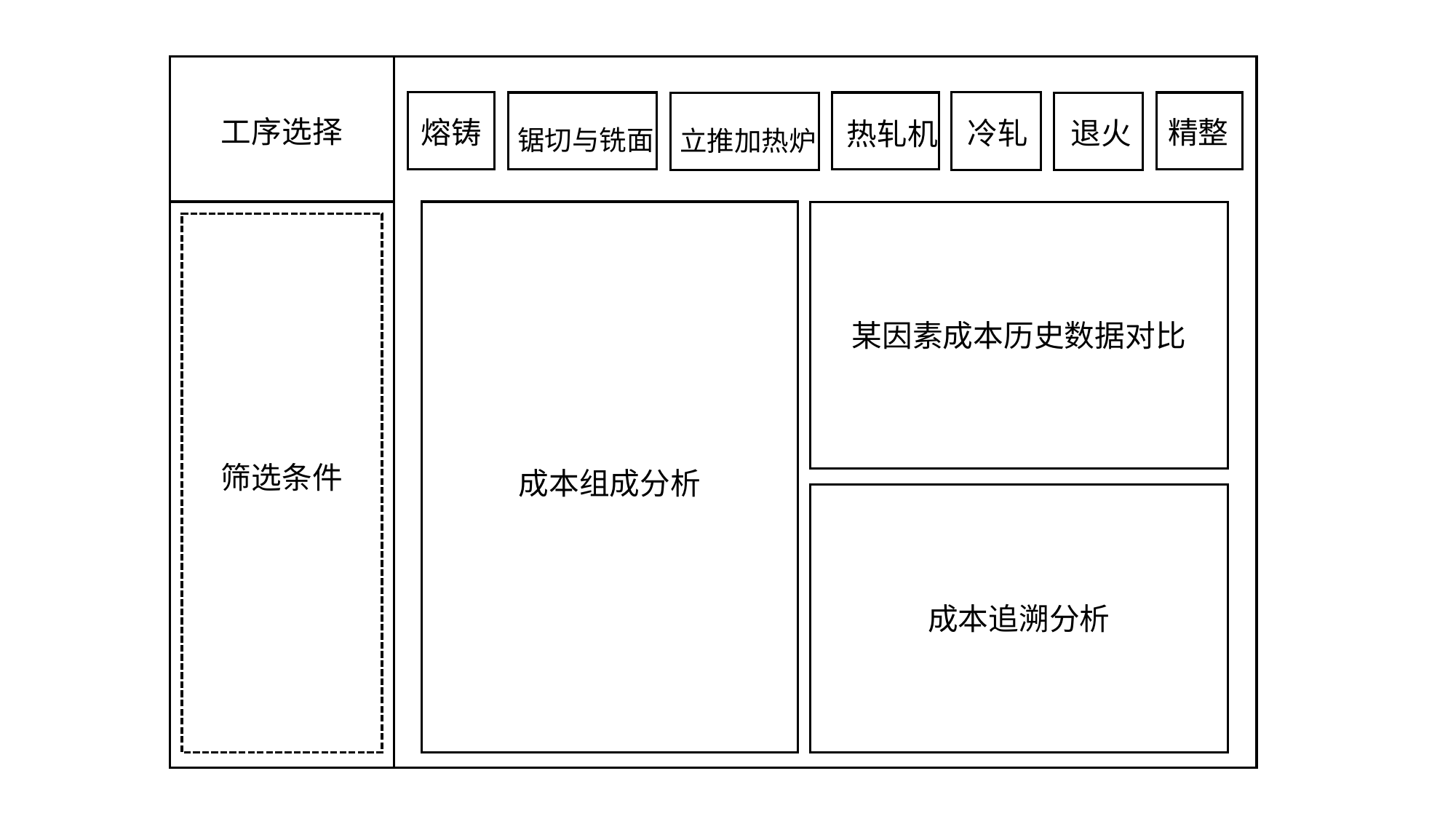

锯切与铣面
立推加热炉
工序选择
精整
熔铸
冷轧
退火
热轧机

某因素成本历史数据对比
筛选条件
成本组成分析

成本追溯分析